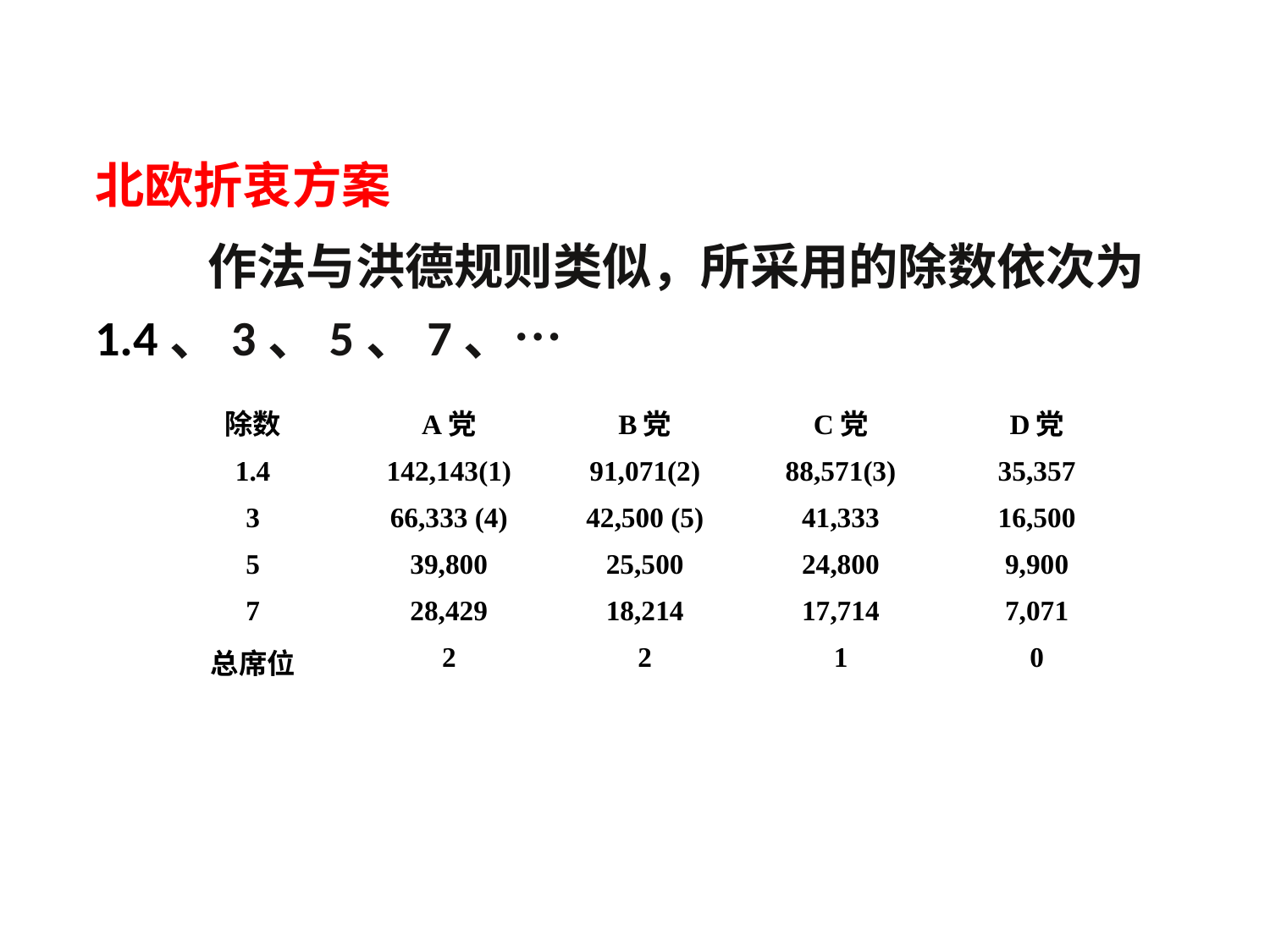

北欧折衷方案
         作法与洪德规则类似，所采用的除数依次为1.4、3、5、7、…
| 除数 | A党 | B党 | C党 | D党 |
| --- | --- | --- | --- | --- |
| 1.4 | 142,143(1) | 91,071(2) | 88,571(3) | 35,357 |
| 3 | 66,333 (4) | 42,500 (5) | 41,333 | 16,500 |
| 5 | 39,800 | 25,500 | 24,800 | 9,900 |
| 7 | 28,429 | 18,214 | 17,714 | 7,071 |
| 总席位 | 2 | 2 | 1 | 0 |